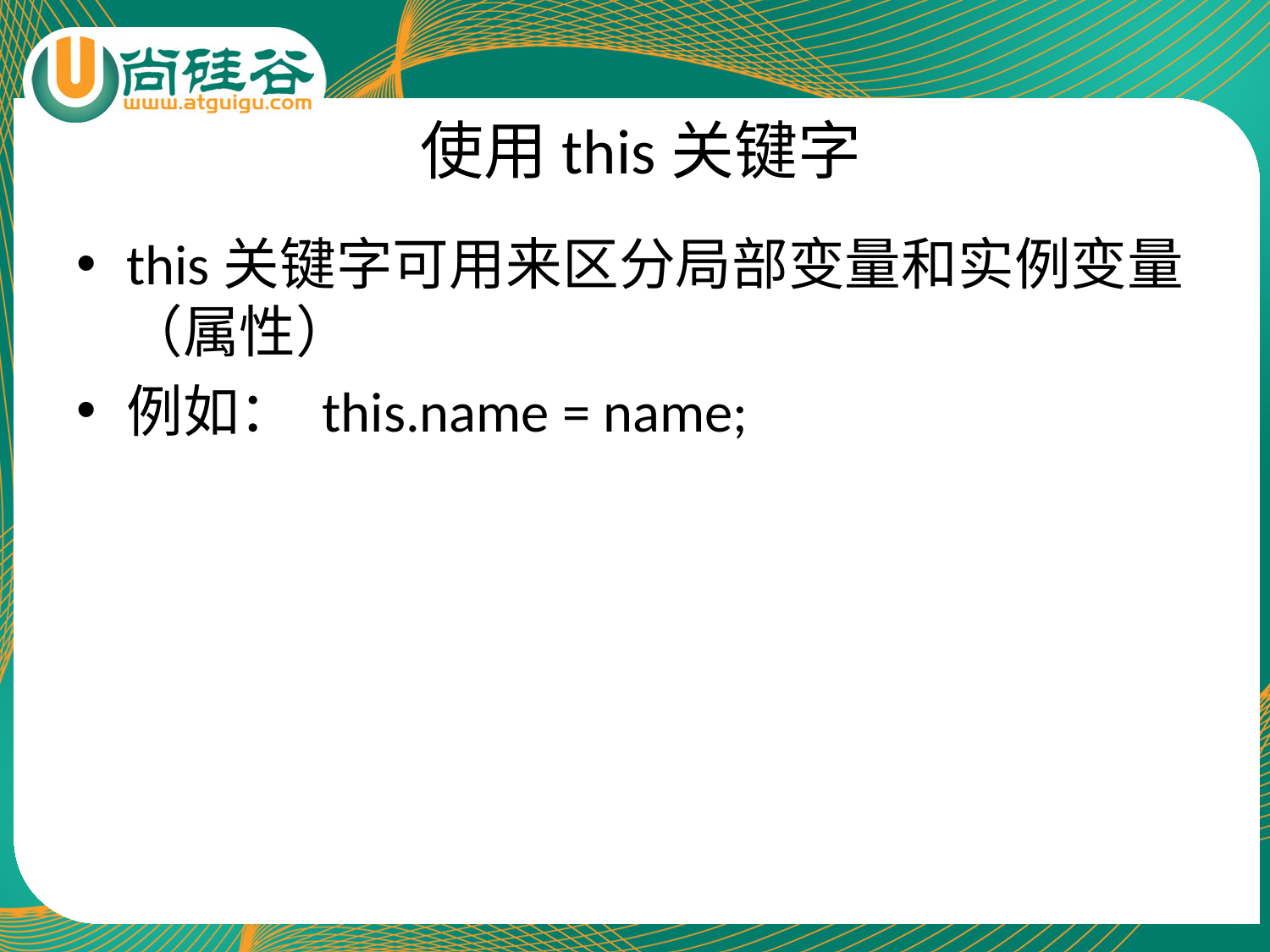

# 使用this关键字
this关键字可用来区分局部变量和实例变量（属性）
例如： this.name = name;